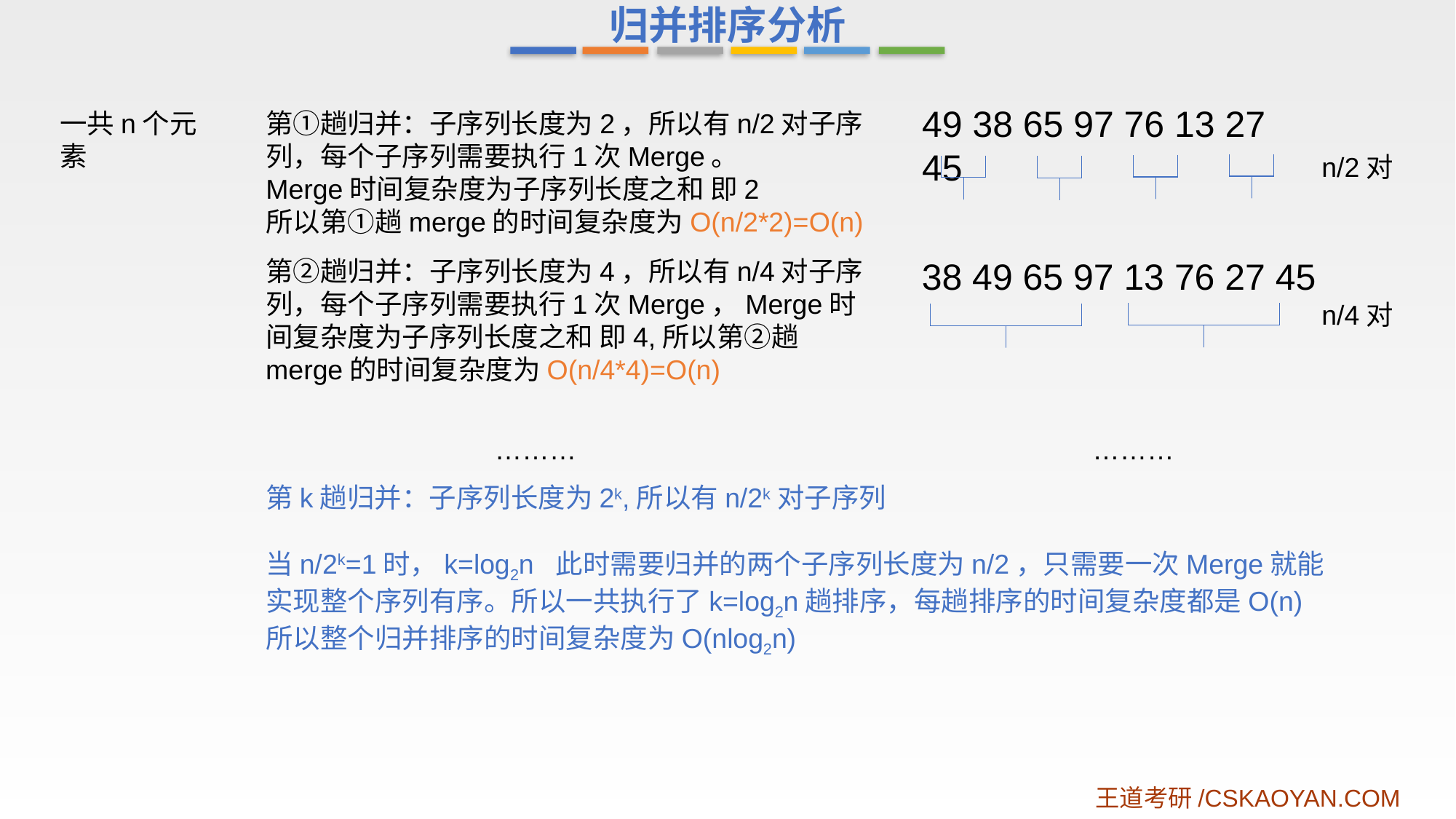

归并排序分析

49 38 65 97 76 13 27 45
一共n个元素
第①趟归并：子序列长度为2，所以有n/2对子序列，每个子序列需要执行1次Merge。
Merge时间复杂度为子序列长度之和 即2
所以第①趟merge的时间复杂度为O(n/2*2)=O(n)
n/2对

38 49 65 97 13 76 27 45
第②趟归并：子序列长度为4，所以有n/4对子序列，每个子序列需要执行1次Merge，Merge时间复杂度为子序列长度之和 即4,所以第②趟merge的时间复杂度为O(n/4*4)=O(n)

n/4对
………
………
第k趟归并：子序列长度为2k,所以有n/2k对子序列
当n/2k=1时，k=log2n  此时需要归并的两个子序列长度为n/2，只需要一次Merge就能实现整个序列有序。所以一共执行了k=log2n趟排序，每趟排序的时间复杂度都是O(n)
所以整个归并排序的时间复杂度为O(nlog2n)
王道考研/CSKAOYAN.COM